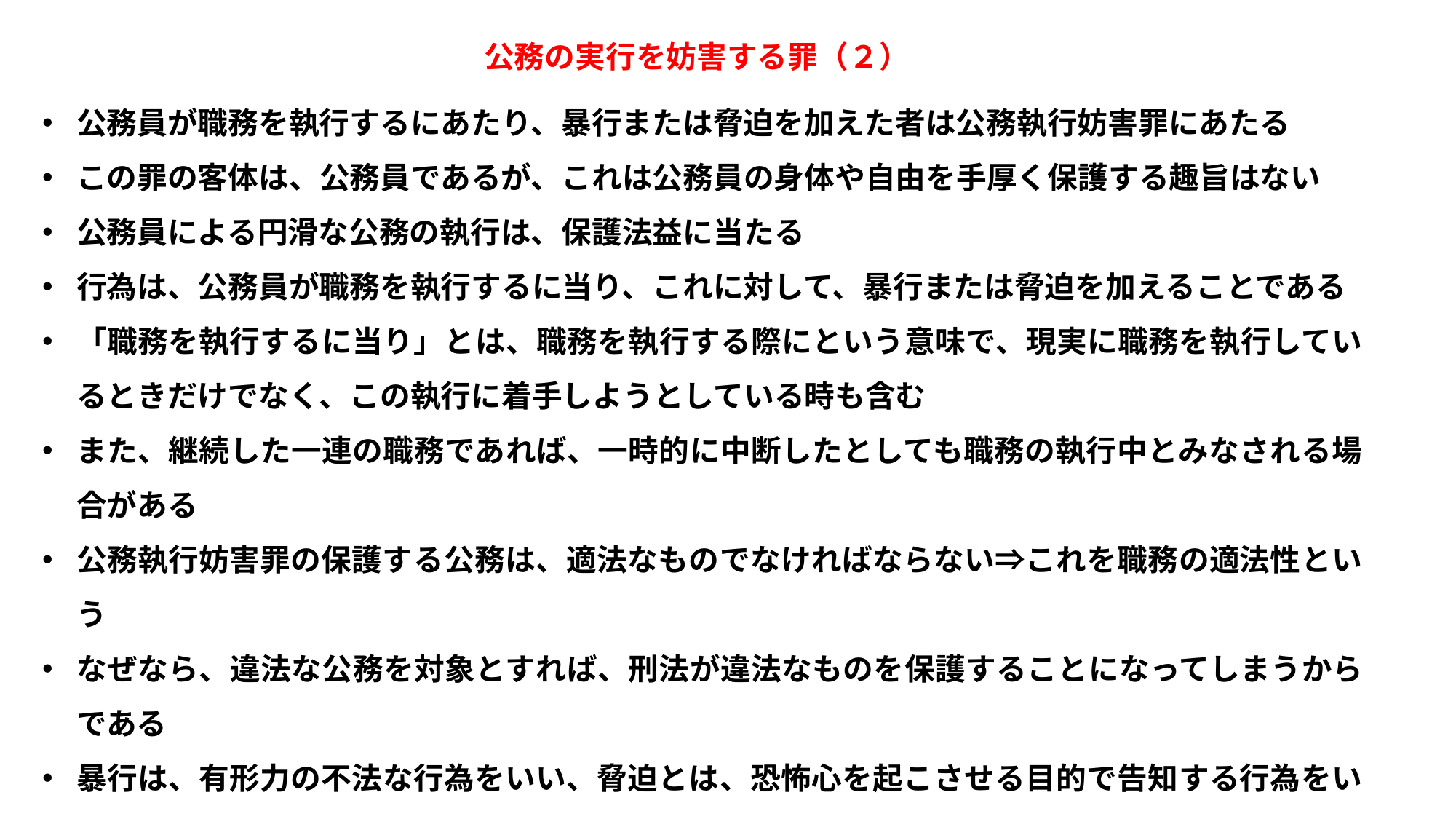

公務の実行を妨害する罪（２）
公務員が職務を執行するにあたり、暴行または脅迫を加えた者は公務執行妨害罪にあたる
この罪の客体は、公務員であるが、これは公務員の身体や自由を手厚く保護する趣旨はない
公務員による円滑な公務の執行は、保護法益に当たる
行為は、公務員が職務を執行するに当り、これに対して、暴行または脅迫を加えることである
「職務を執行するに当り」とは、職務を執行する際にという意味で、現実に職務を執行しているときだけでなく、この執行に着手しようとしている時も含む
また、継続した一連の職務であれば、一時的に中断したとしても職務の執行中とみなされる場合がある
公務執行妨害罪の保護する公務は、適法なものでなければならない⇒これを職務の適法性という
なぜなら、違法な公務を対象とすれば、刑法が違法なものを保護することになってしまうからである
暴行は、有形力の不法な行為をいい、脅迫とは、恐怖心を起こさせる目的で告知する行為をいう